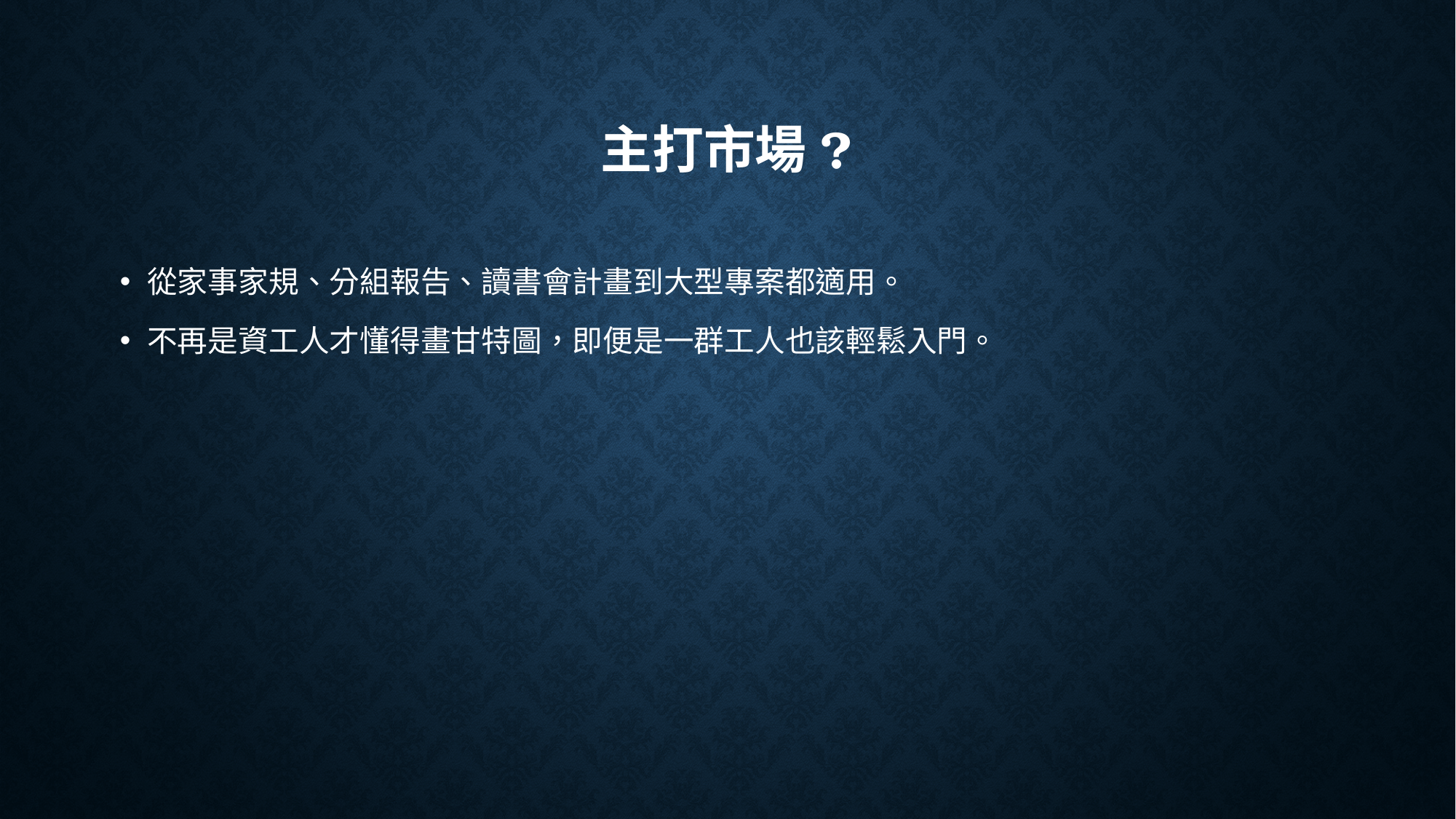

# 主打市場?
從家事家規、分組報告、讀書會計畫到大型專案都適用。
不再是資工人才懂得畫甘特圖，即便是一群工人也該輕鬆入門。